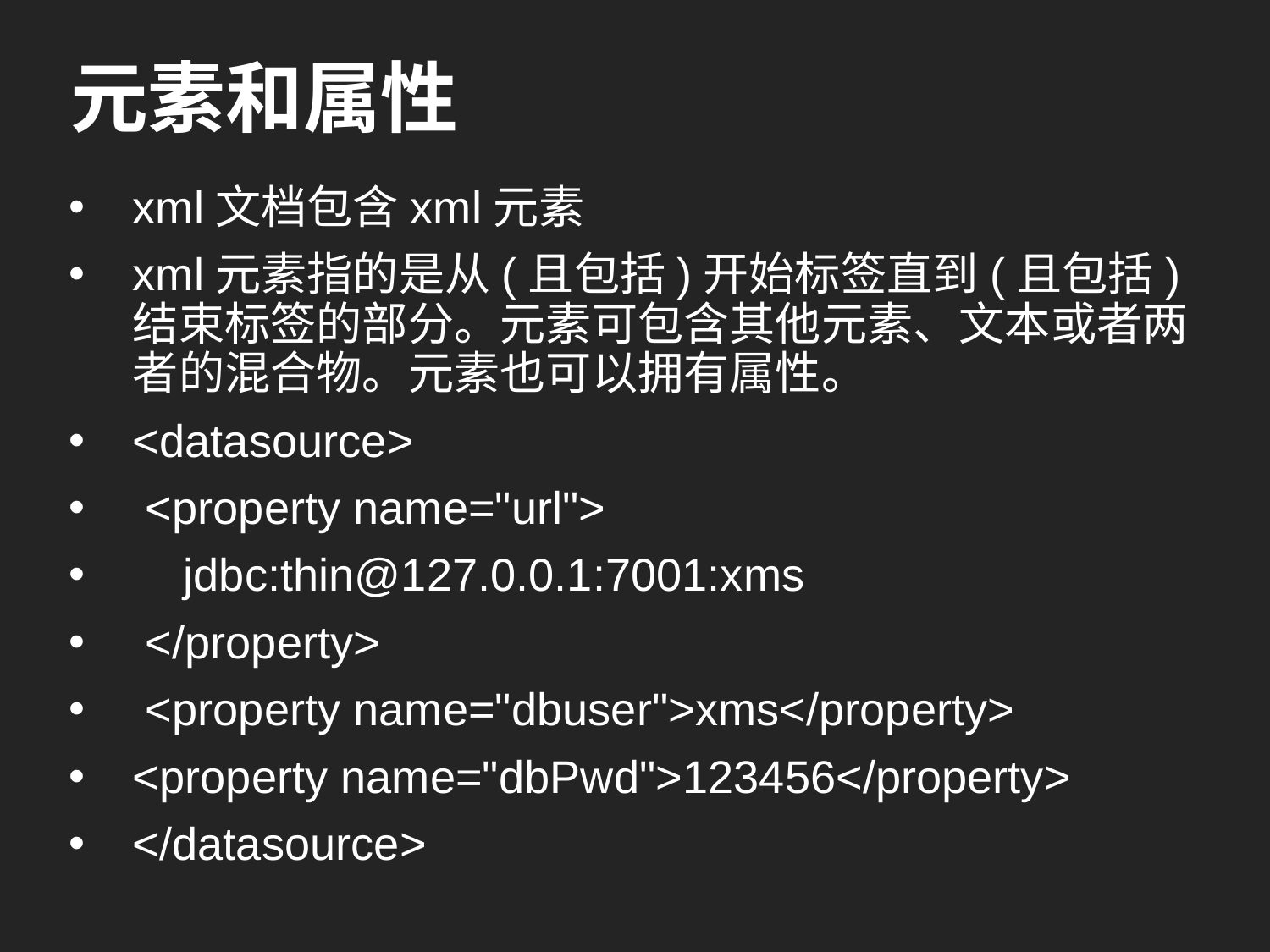

# 元素和属性
xml文档包含xml元素
xml元素指的是从(且包括)开始标签直到(且包括)结束标签的部分。元素可包含其他元素、文本或者两者的混合物。元素也可以拥有属性。
<datasource>
 <property name="url">
    jdbc:thin@127.0.0.1:7001:xms
 </property>
 <property name="dbuser">xms</property>
<property name="dbPwd">123456</property>
</datasource>